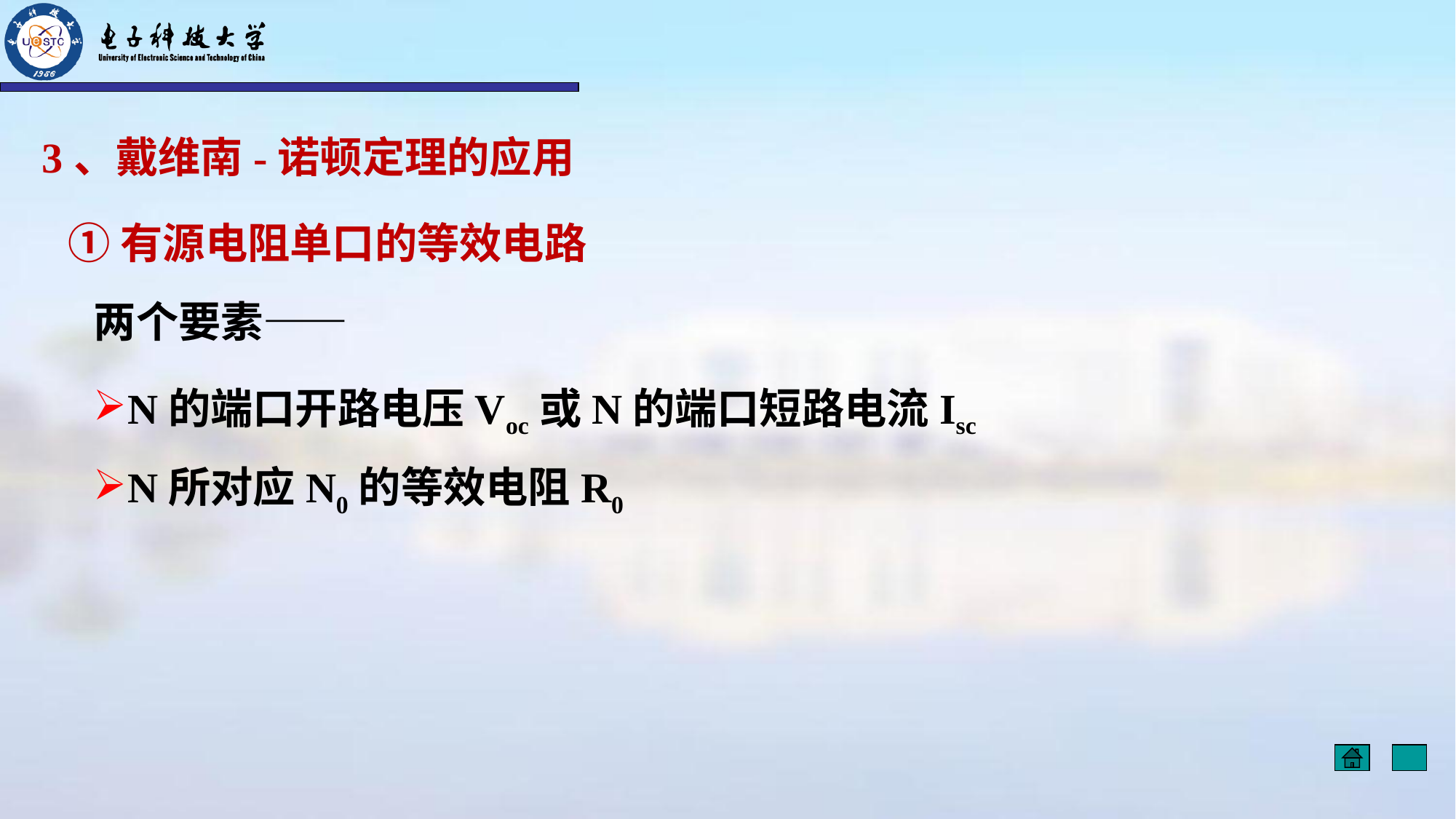

3、戴维南-诺顿定理的应用
①有源电阻单口的等效电路
两个要素——
N的端口开路电压Voc或N的端口短路电流Isc
N所对应N0的等效电阻R0